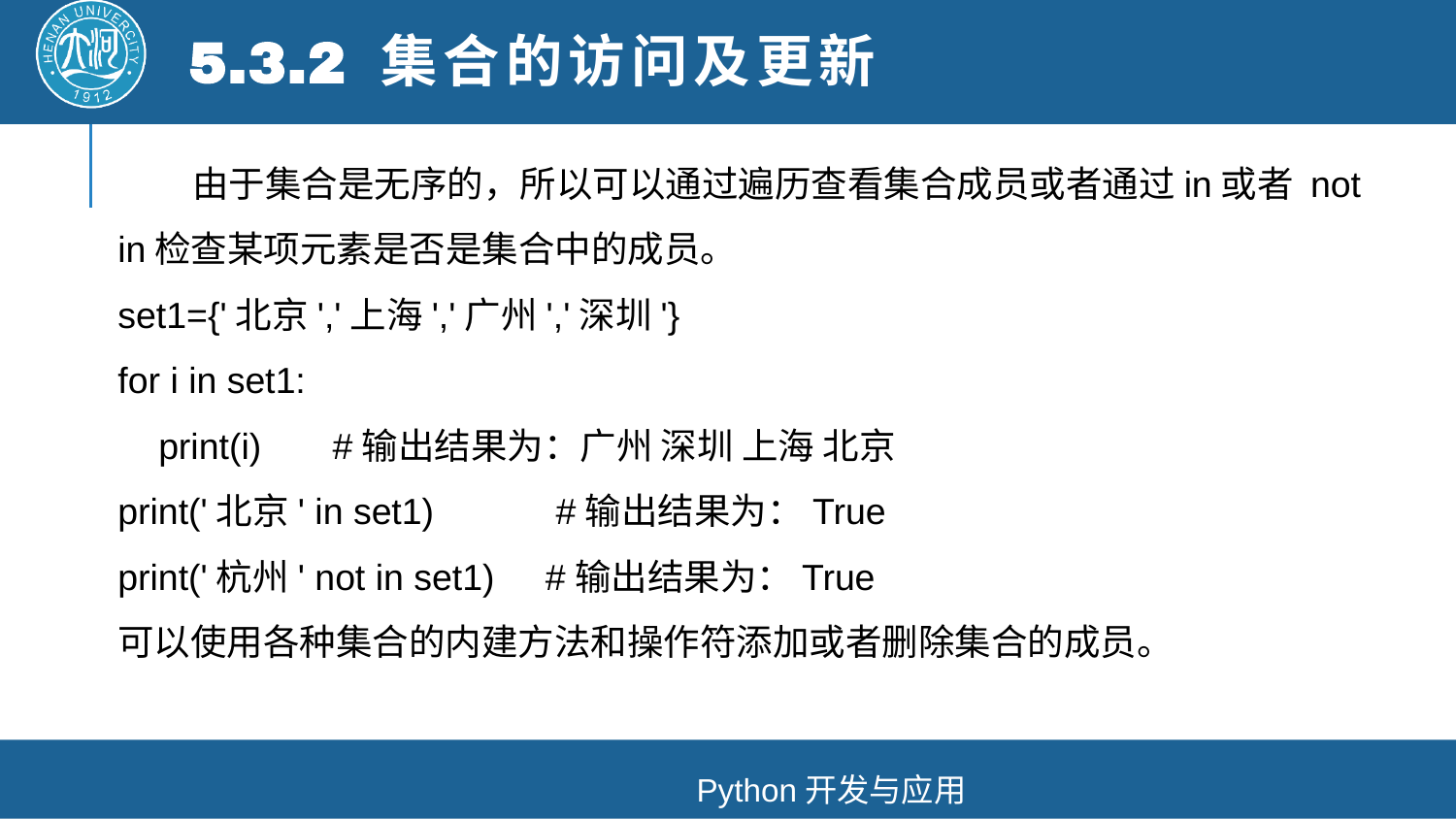

# 5.3.2 集合的访问及更新
        由于集合是无序的，所以可以通过遍历查看集合成员或者通过in或者 not in检查某项元素是否是集合中的成员。
set1={'北京','上海','广州','深圳'}
for i in set1:
    print(i)       #输出结果为：广州 深圳 上海 北京
print('北京' in set1)            #输出结果为：True
print('杭州' not in set1)     #输出结果为：True
可以使用各种集合的内建方法和操作符添加或者删除集合的成员。

Python开发与应用
9